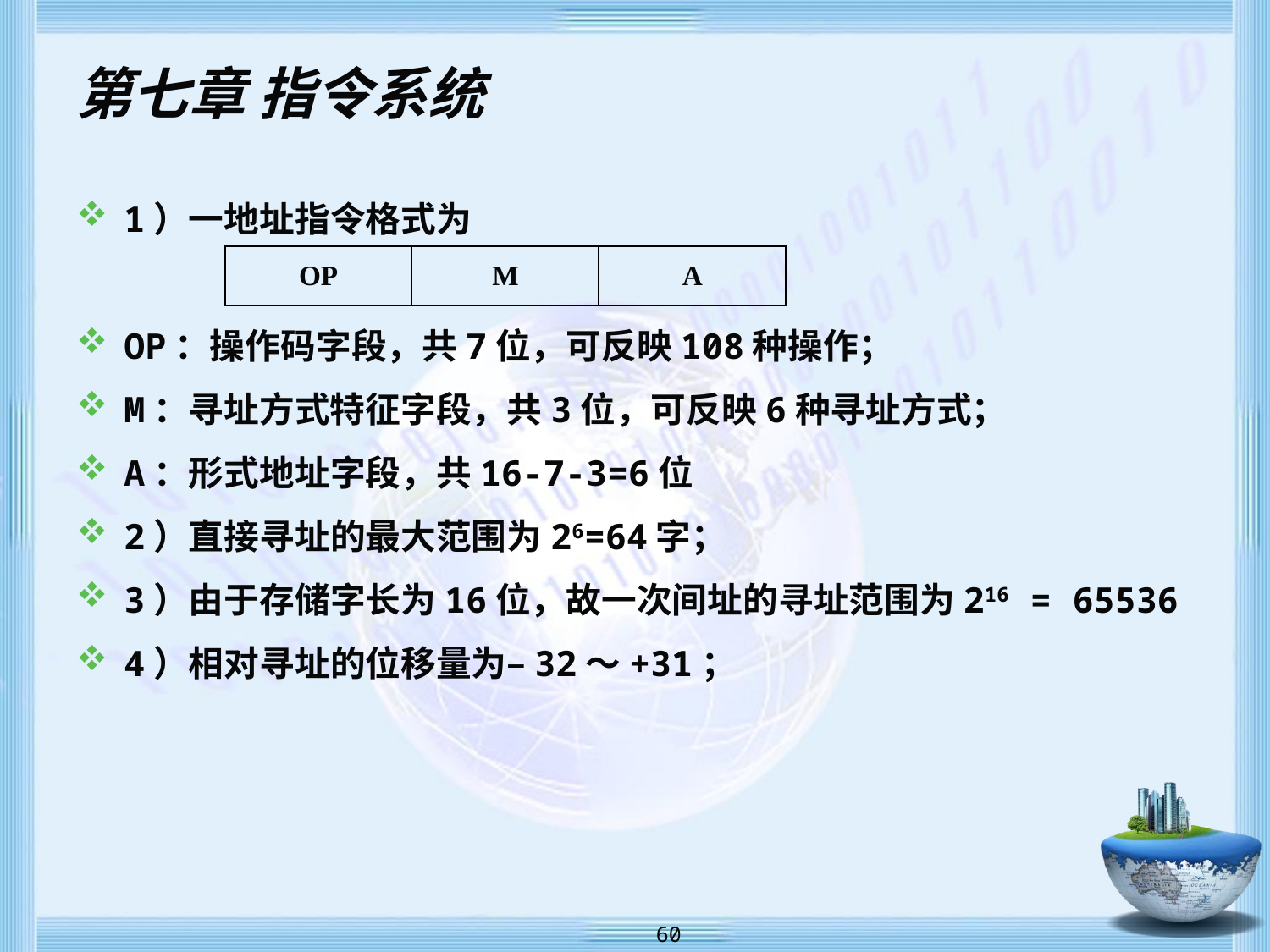

# 第七章 指令系统
1）一地址指令格式为

OP：操作码字段，共7位，可反映108种操作；
M：寻址方式特征字段，共3位，可反映6种寻址方式；
A：形式地址字段，共16-7-3=6位
2）直接寻址的最大范围为26=64字；
3）由于存储字长为16位，故一次间址的寻址范围为216 = 65536
4）相对寻址的位移量为–32～+31；

| OP | M | A |
| --- | --- | --- |
    60